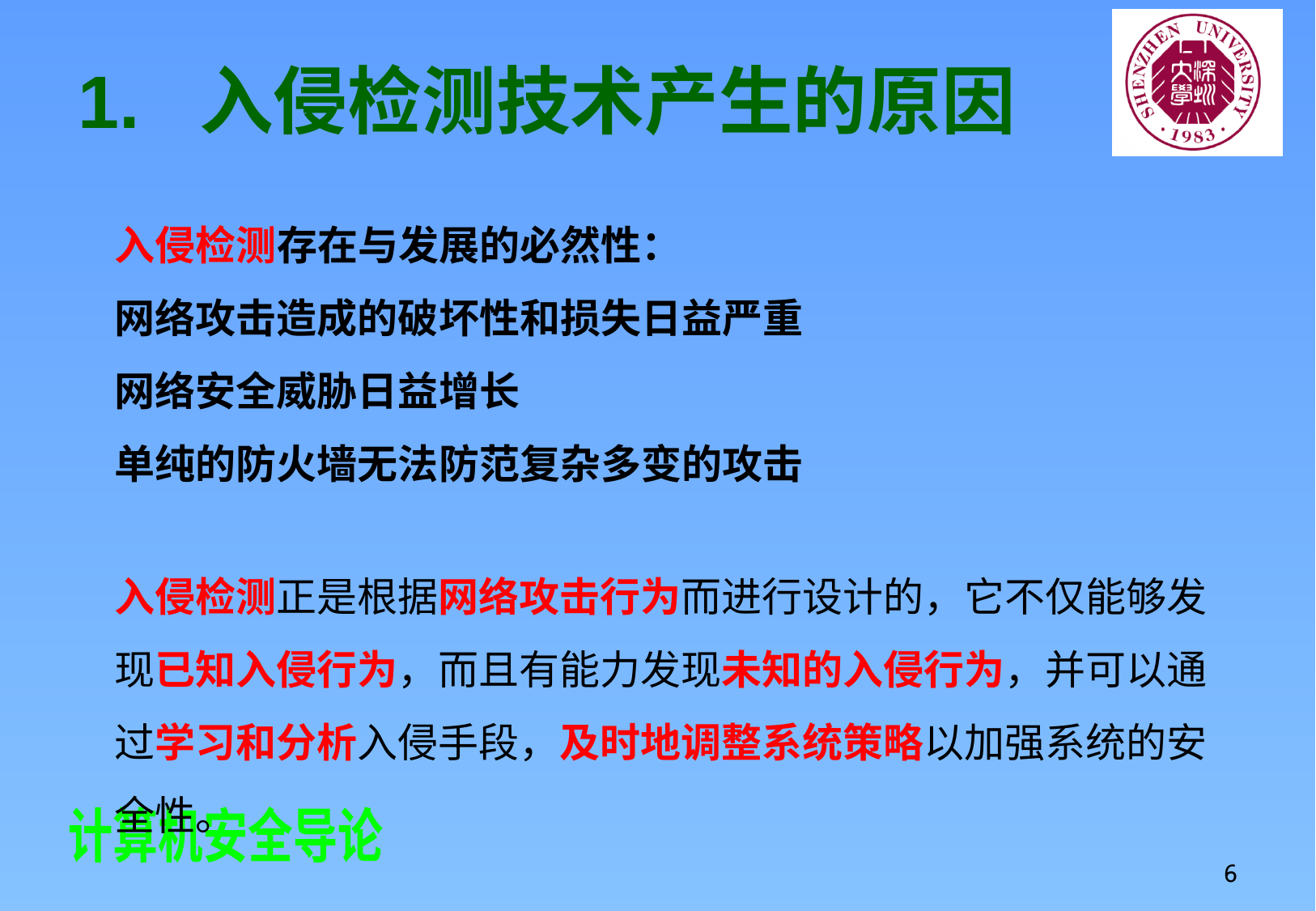

# 1.	入侵检测技术产生的原因
入侵检测存在与发展的必然性：
网络攻击造成的破坏性和损失日益严重
网络安全威胁日益增长
单纯的防火墙无法防范复杂多变的攻击
入侵检测正是根据网络攻击行为而进行设计的，它不仅能够发现已知入侵行为，而且有能力发现未知的入侵行为，并可以通过学习和分析入侵手段，及时地调整系统策略以加强系统的安全性。
6